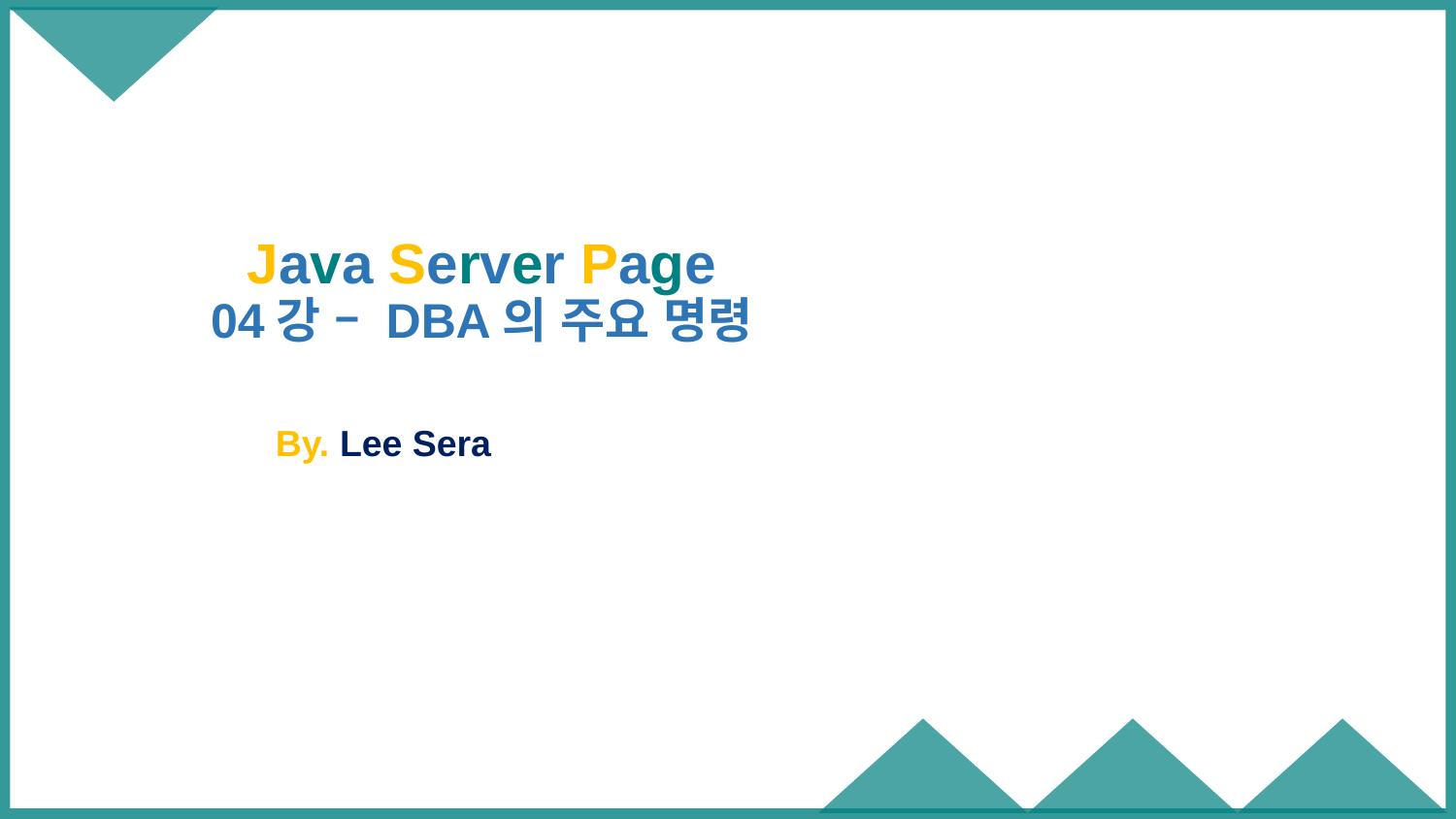

# Java Server Page 04강 – DBA의 주요 명령
By. Lee Sera